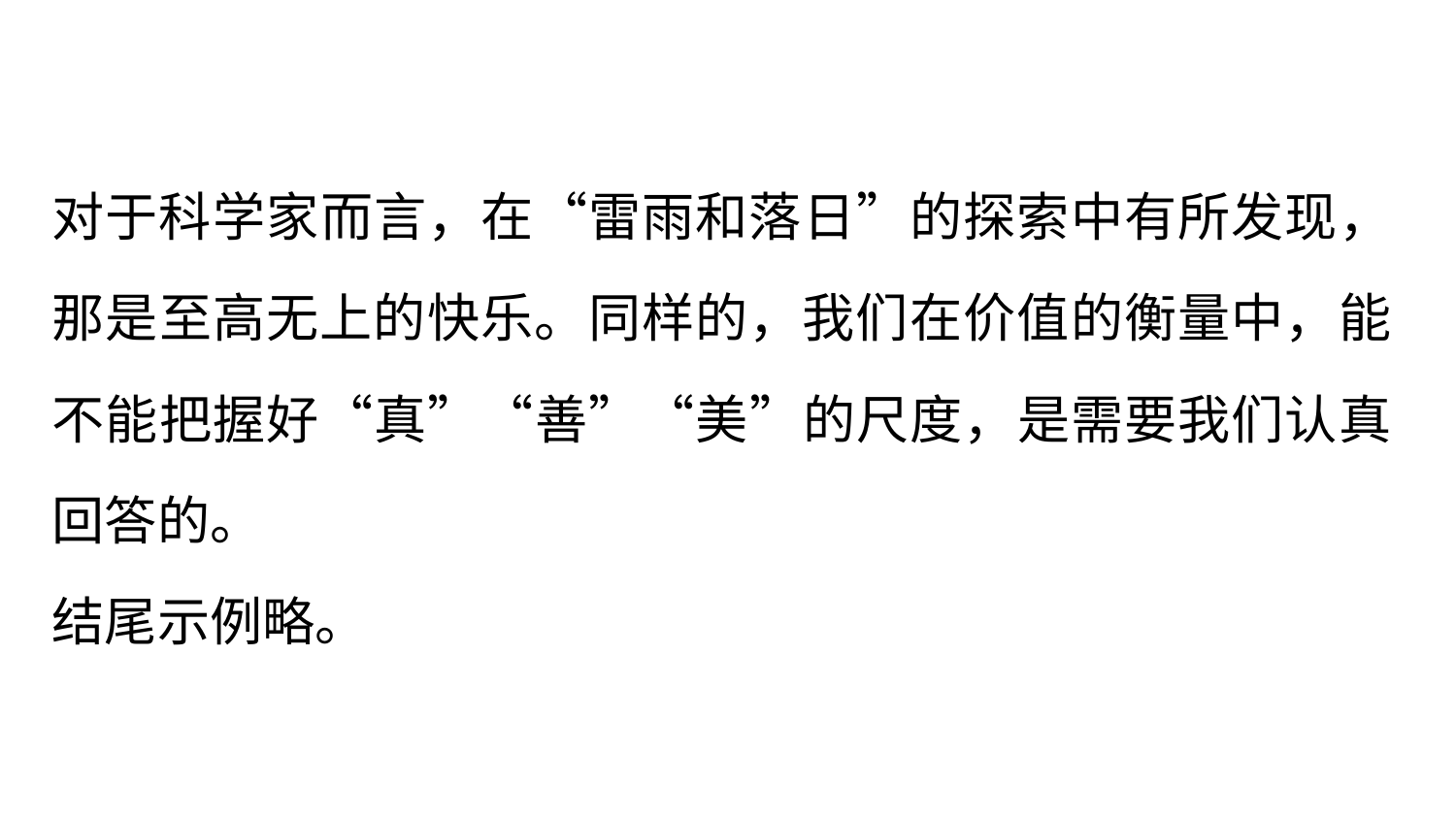

对于科学家而言，在“雷雨和落日”的探索中有所发现，那是至高无上的快乐。同样的，我们在价值的衡量中，能不能把握好“真”“善”“美”的尺度，是需要我们认真回答的。
结尾示例略。